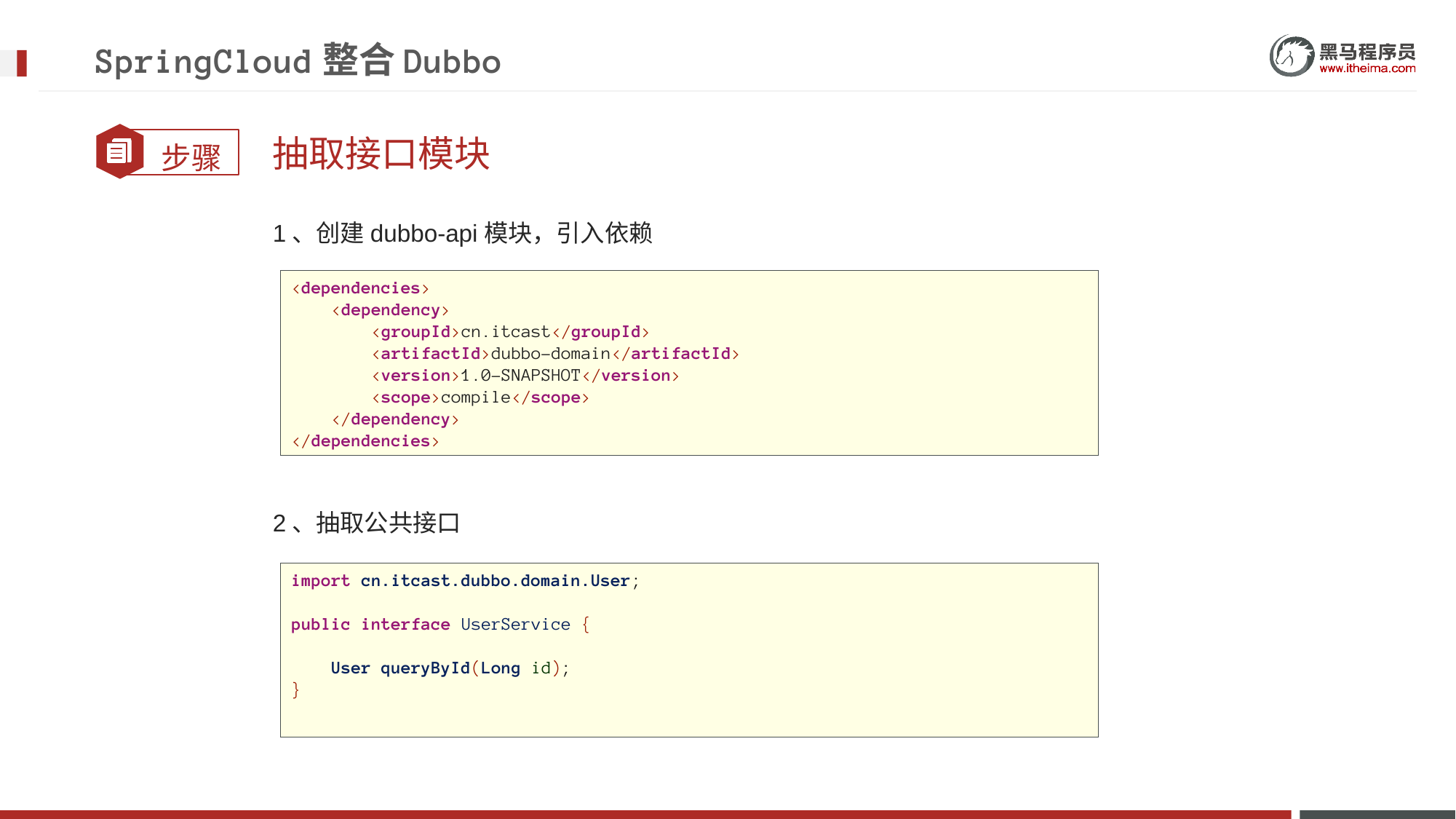

# SpringCloud整合Dubbo
抽取接口模块
1、创建dubbo-api模块，引入依赖
<dependencies>
    <dependency>
        <groupId>cn.itcast</groupId>
        <artifactId>dubbo-domain</artifactId>
        <version>1.0-SNAPSHOT</version>
        <scope>compile</scope>
    </dependency>
</dependencies>
2、抽取公共接口
import cn.itcast.dubbo.domain.User;
public interface UserService {
    User queryById(Long id);
}